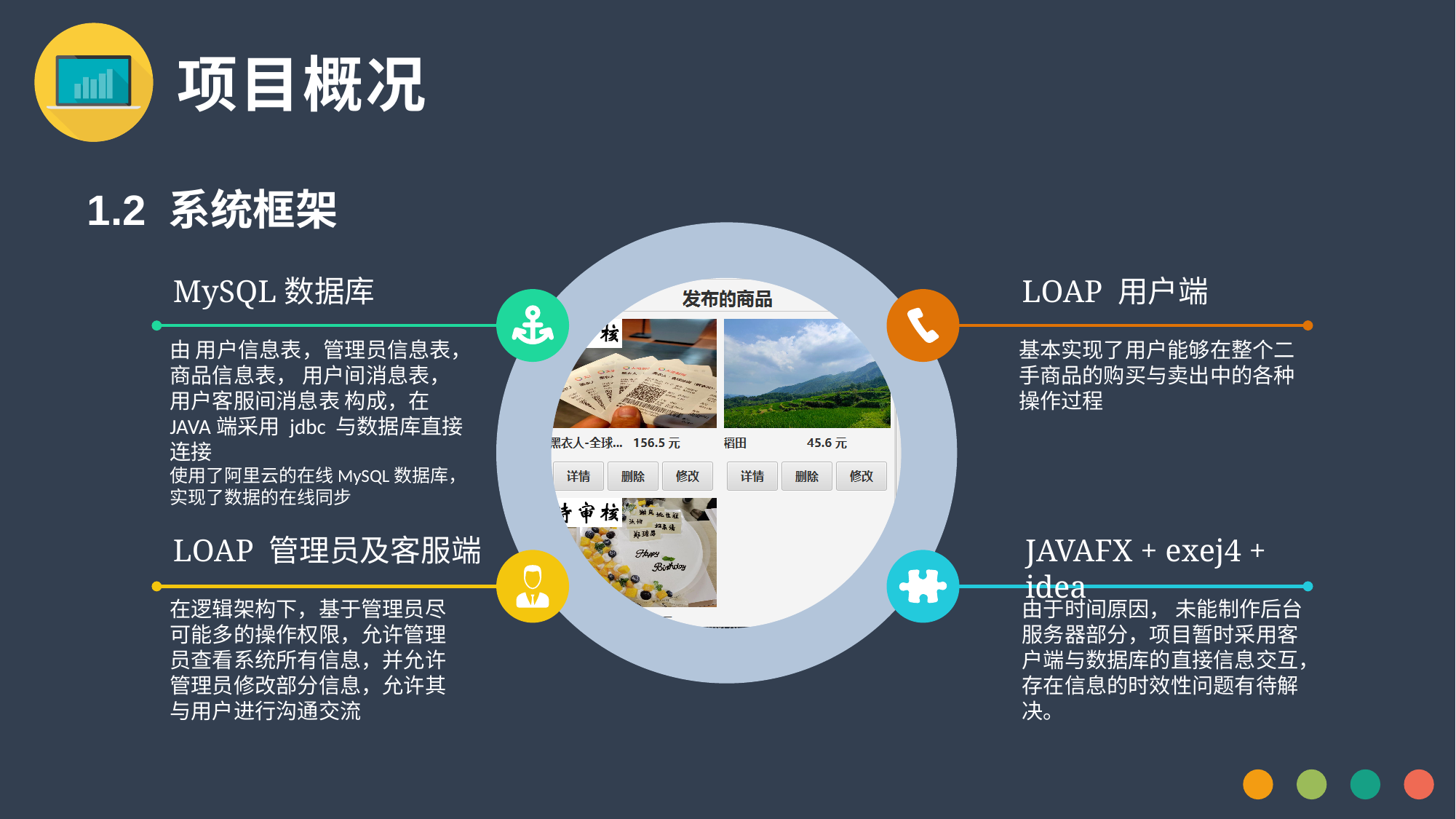

项目概况
1.2 系统框架

MySQL数据库
LOAP 用户端

由 用户信息表，管理员信息表，商品信息表， 用户间消息表， 用户客服间消息表 构成，在JAVA端采用 jdbc 与数据库直接连接
使用了阿里云的在线MySQL数据库， 实现了数据的在线同步
基本实现了用户能够在整个二手商品的购买与卖出中的各种操作过程
LOAP 管理员及客服端
JAVAFX + exej4 + idea

在逻辑架构下，基于管理员尽可能多的操作权限，允许管理员查看系统所有信息，并允许管理员修改部分信息，允许其与用户进行沟通交流
由于时间原因， 未能制作后台服务器部分，项目暂时采用客户端与数据库的直接信息交互，存在信息的时效性问题有待解决。